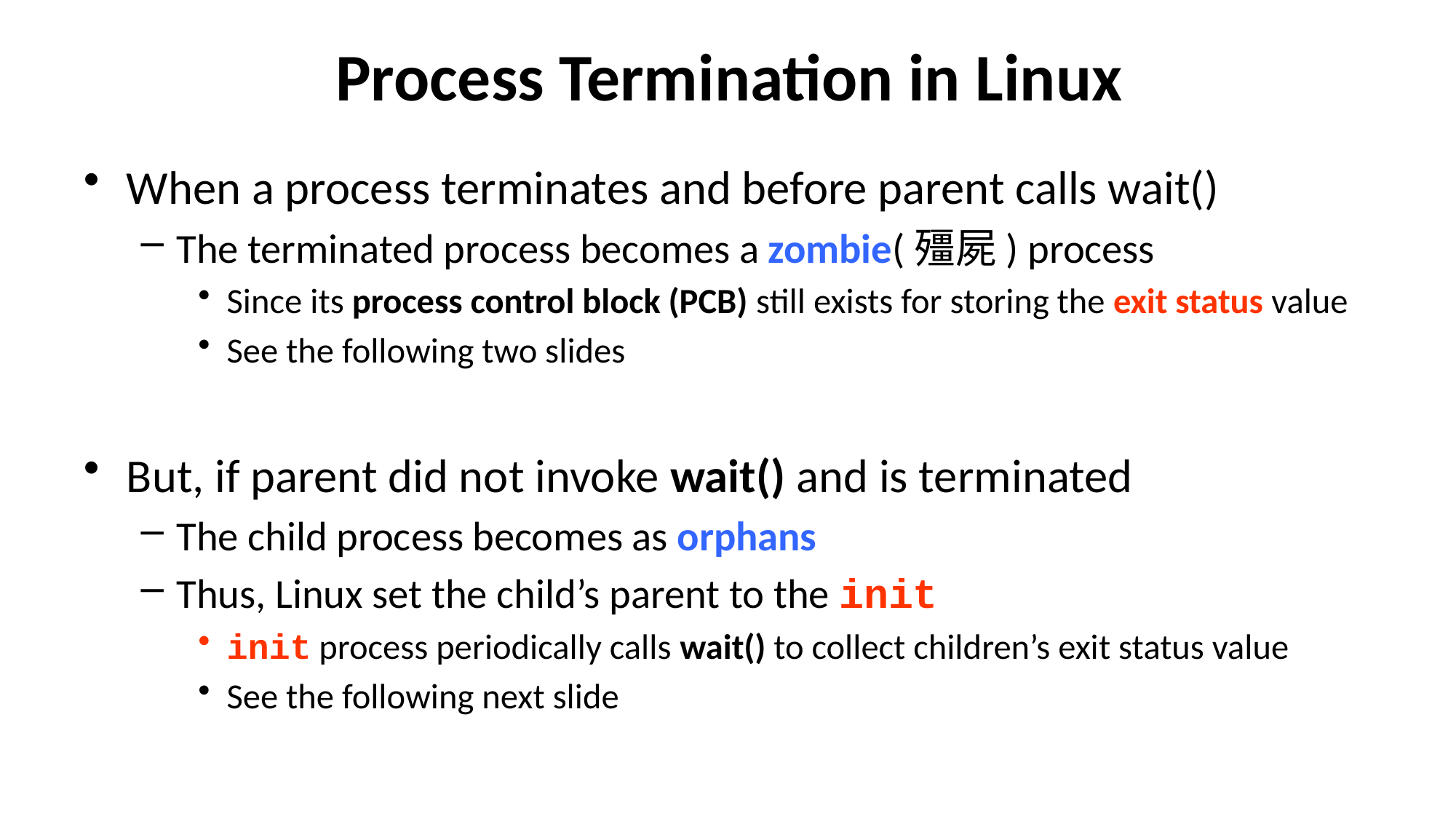

# Process Termination in Linux
When a process terminates and before parent calls wait()
The terminated process becomes a zombie(殭屍) process
Since its process control block (PCB) still exists for storing the exit status value
See the following two slides

But, if parent did not invoke wait() and is terminated
The child process becomes as orphans
Thus, Linux set the child’s parent to the init
init process periodically calls wait() to collect children’s exit status value
See the following next slide